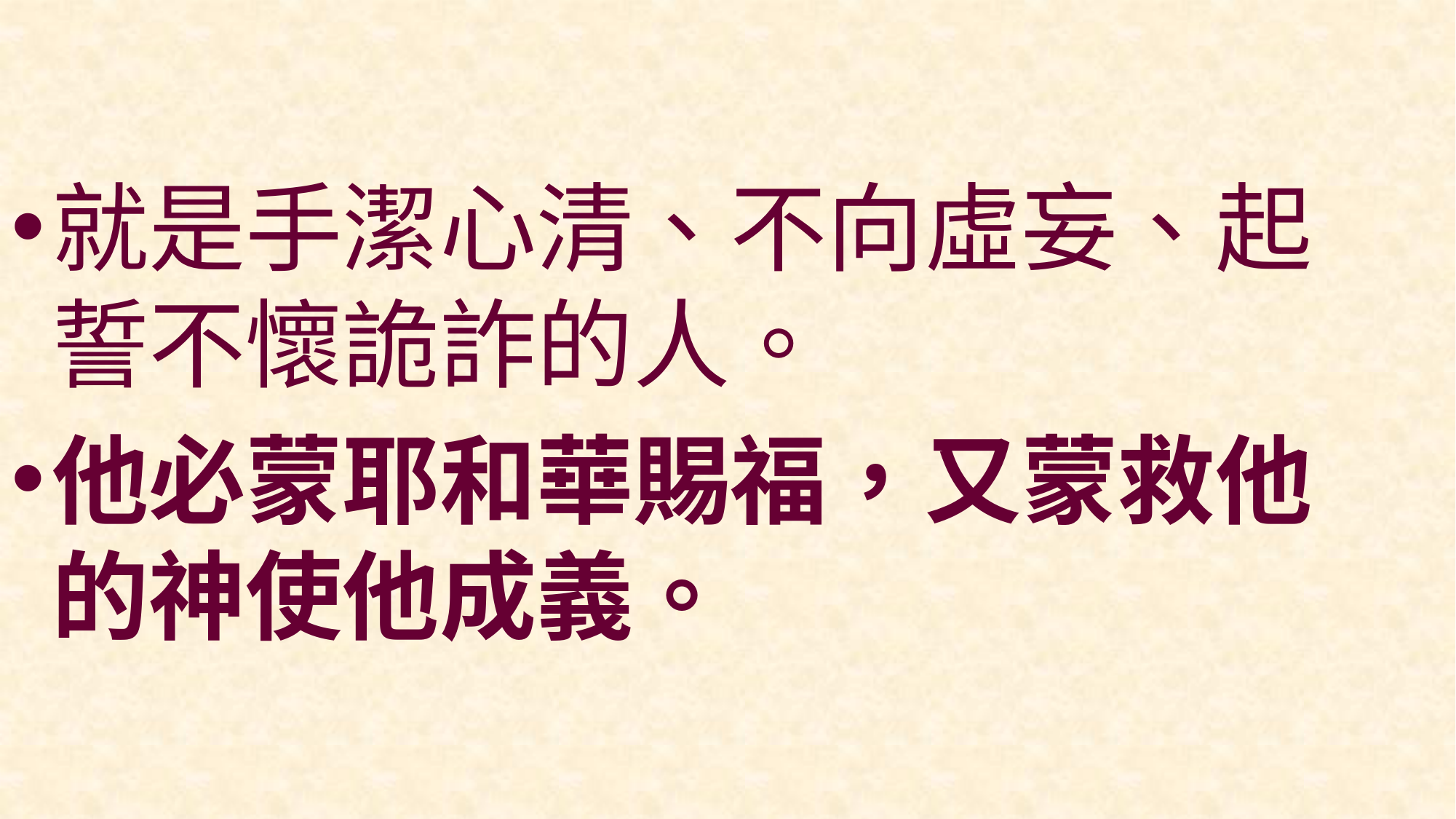

就是手潔心清、不向虛妄、起誓不懷詭詐的人。
他必蒙耶和華賜福，又蒙救他的神使他成義。